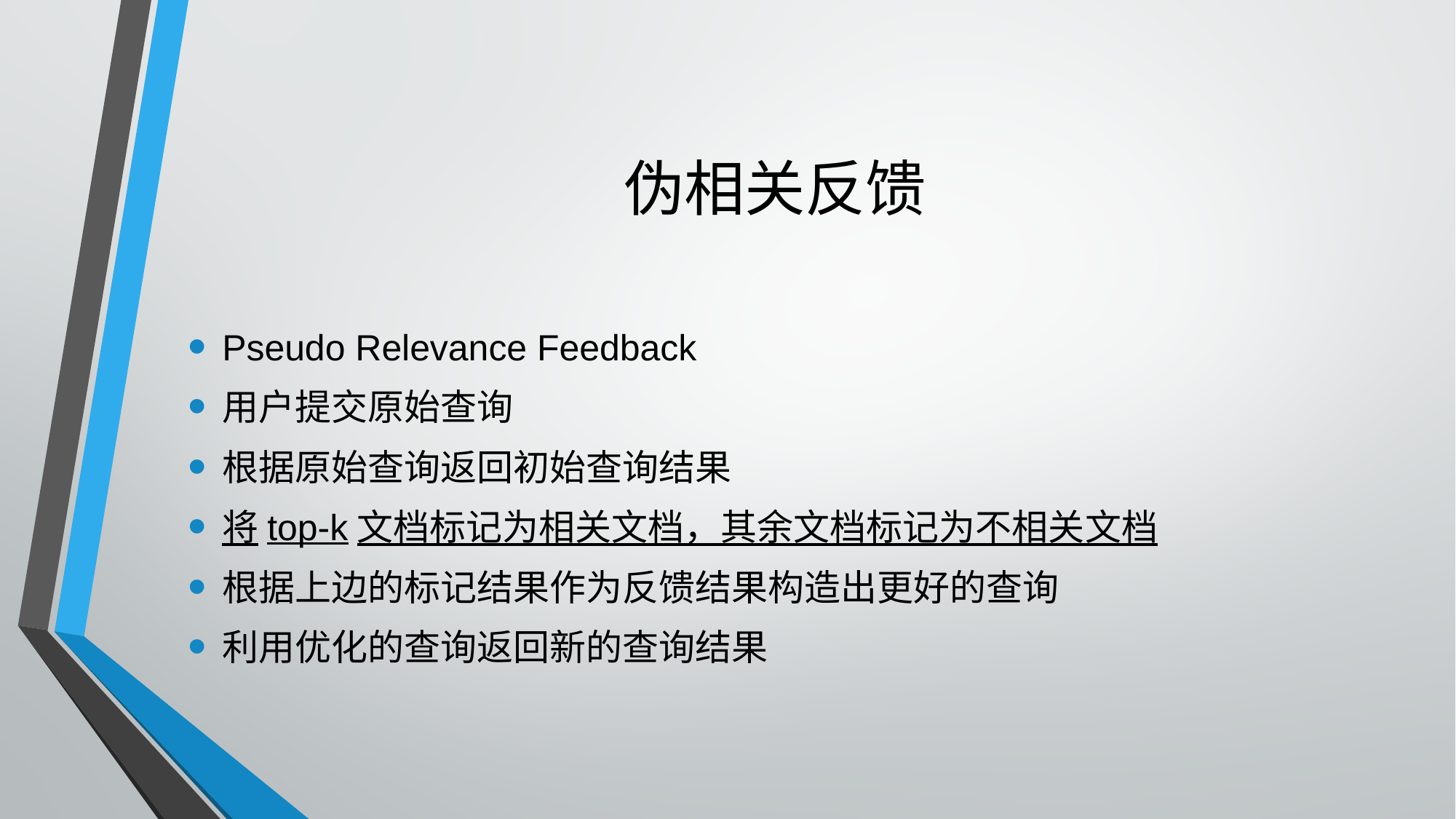

# 伪相关反馈
Pseudo Relevance Feedback
用户提交原始查询
根据原始查询返回初始查询结果
将top-k文档标记为相关文档，其余文档标记为不相关文档
根据上边的标记结果作为反馈结果构造出更好的查询
利用优化的查询返回新的查询结果